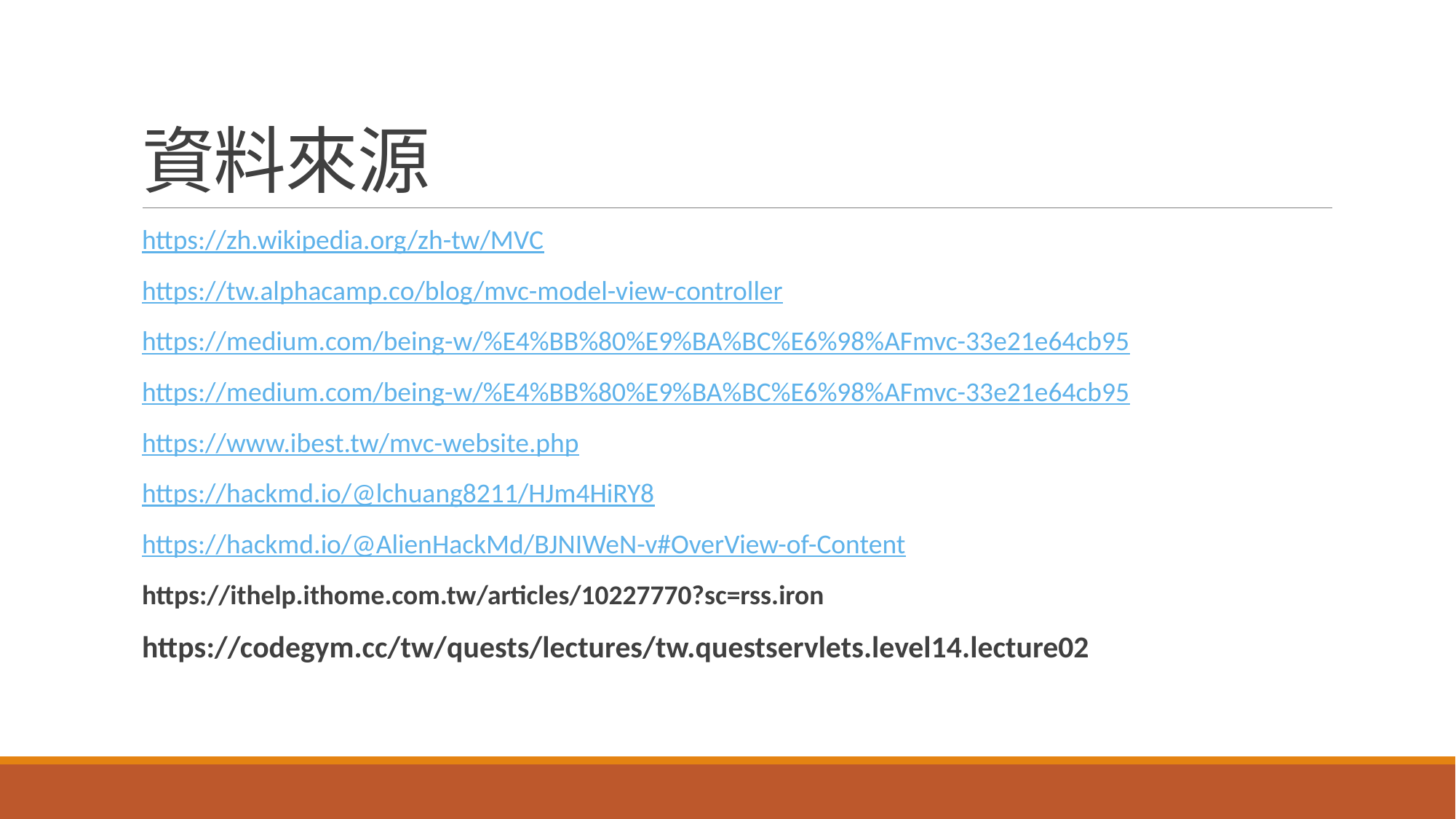

# 資料來源
https://zh.wikipedia.org/zh-tw/MVC
https://tw.alphacamp.co/blog/mvc-model-view-controller
https://medium.com/being-w/%E4%BB%80%E9%BA%BC%E6%98%AFmvc-33e21e64cb95
https://medium.com/being-w/%E4%BB%80%E9%BA%BC%E6%98%AFmvc-33e21e64cb95
https://www.ibest.tw/mvc-website.php
https://hackmd.io/@lchuang8211/HJm4HiRY8
https://hackmd.io/@AlienHackMd/BJNIWeN-v#OverView-of-Content
https://ithelp.ithome.com.tw/articles/10227770?sc=rss.iron
https://codegym.cc/tw/quests/lectures/tw.questservlets.level14.lecture02